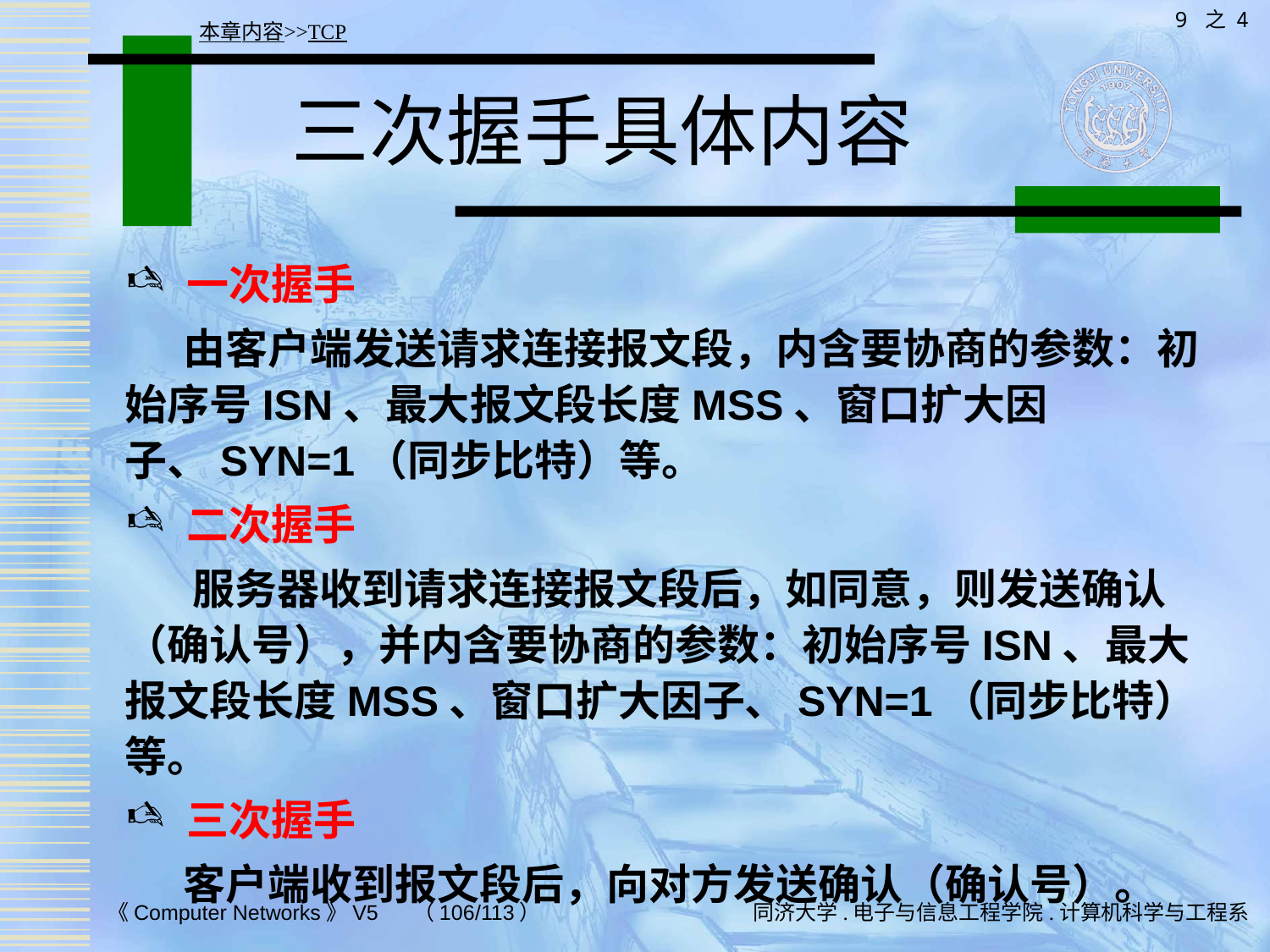

9 之 4
本章内容>>TCP
# 三次握手具体内容
一次握手
     由客户端发送请求连接报文段，内含要协商的参数：初始序号ISN、最大报文段长度MSS、窗口扩大因子、SYN=1（同步比特）等。
二次握手
      服务器收到请求连接报文段后，如同意，则发送确认（确认号），并内含要协商的参数：初始序号ISN、最大报文段长度MSS、窗口扩大因子、SYN=1（同步比特）等。
三次握手
     客户端收到报文段后，向对方发送确认（确认号）。